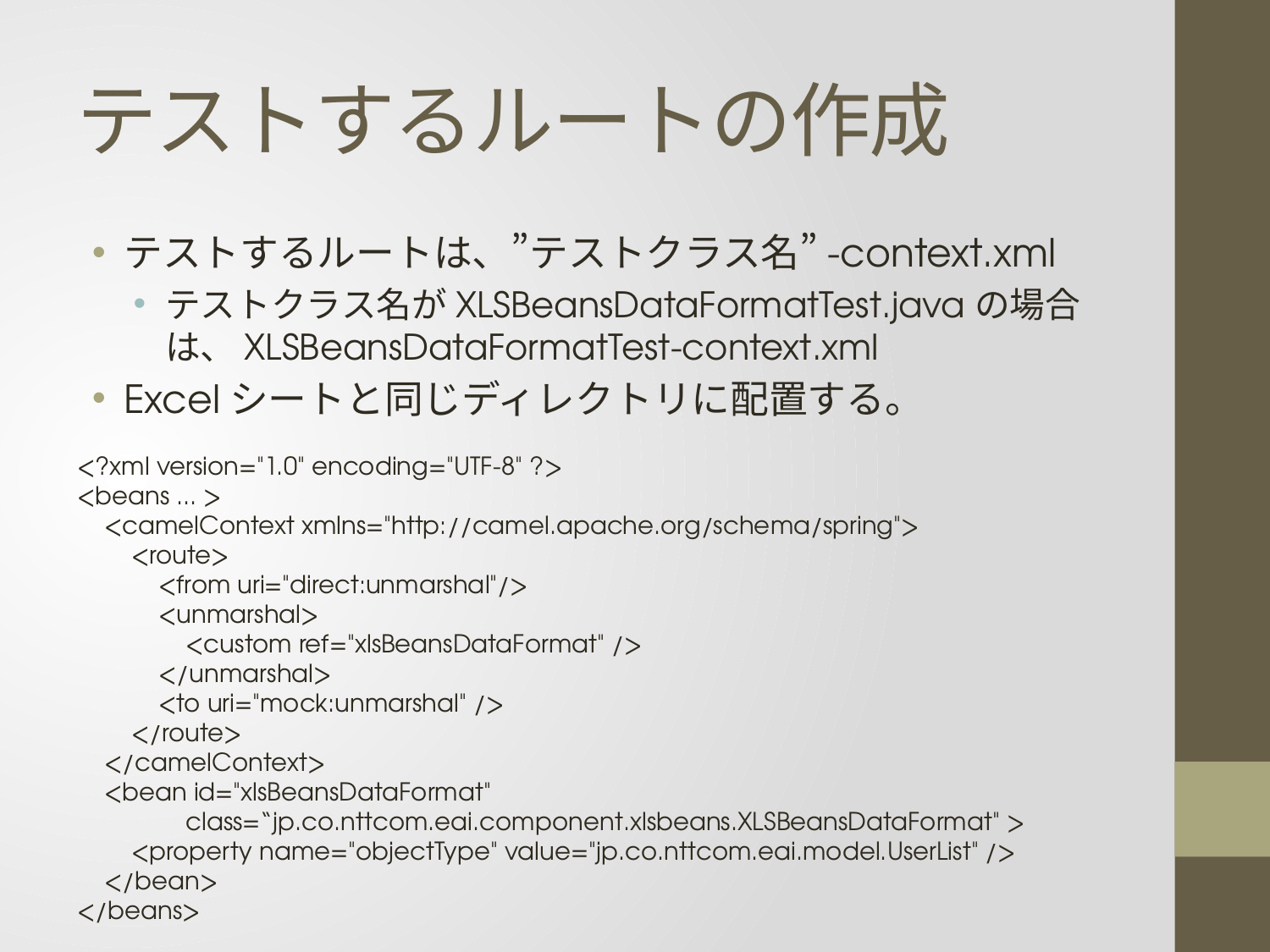

# テストするルートの作成
テストするルートは、”テストクラス名”-context.xml
テストクラス名がXLSBeansDataFormatTest.javaの場合は、XLSBeansDataFormatTest-context.xml
Excelシートと同じディレクトリに配置する。
<?xml version="1.0" encoding="UTF-8" ?>
<beans ... >
    <camelContext xmlns="http://camel.apache.org/schema/spring">
        <route>
            <from uri="direct:unmarshal"/>
            <unmarshal>
                <custom ref="xlsBeansDataFormat" />
            </unmarshal>
            <to uri="mock:unmarshal" />
        </route>
    </camelContext>
    <bean id="xlsBeansDataFormat"
                class=“jp.co.nttcom.eai.component.xlsbeans.XLSBeansDataFormat" >
        <property name="objectType" value="jp.co.nttcom.eai.model.UserList" />
    </bean>
</beans>